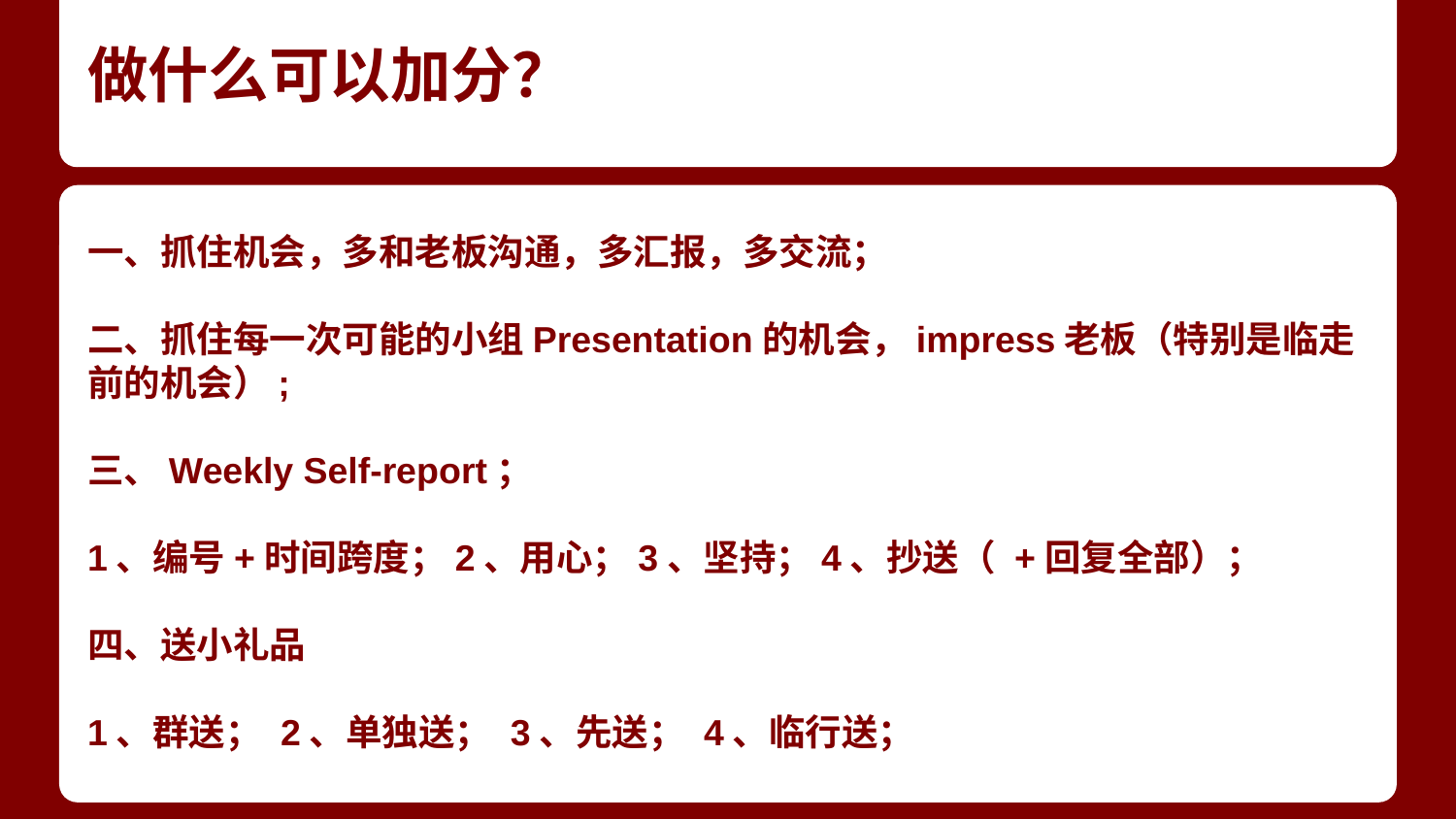

# 做什么可以加分？
一、抓住机会，多和老板沟通，多汇报，多交流；

二、抓住每一次可能的小组Presentation的机会，impress老板（特别是临走前的机会）;

三、Weekly Self-report；

1、编号+时间跨度；2、用心；3、坚持；4、抄送（ +回复全部）；

四、送小礼品

1、群送； 2、单独送； 3、先送； 4、临行送；